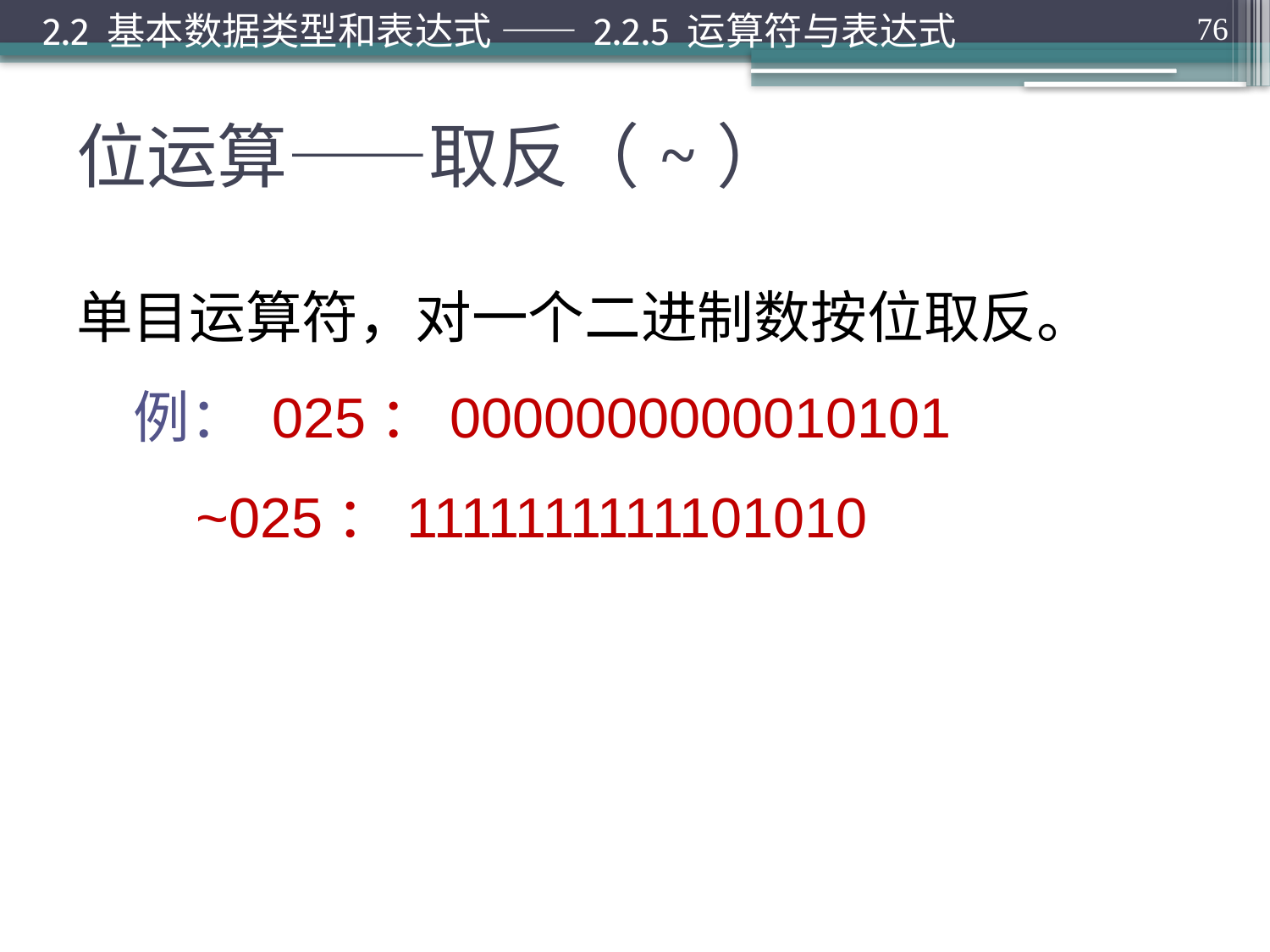

2.2 基本数据类型和表达式 —— 2.2.5 运算符与表达式
76
# 位运算——取反（~）
单目运算符，对一个二进制数按位取反。
例： 025：0000000000010101
    ~025：1111111111101010